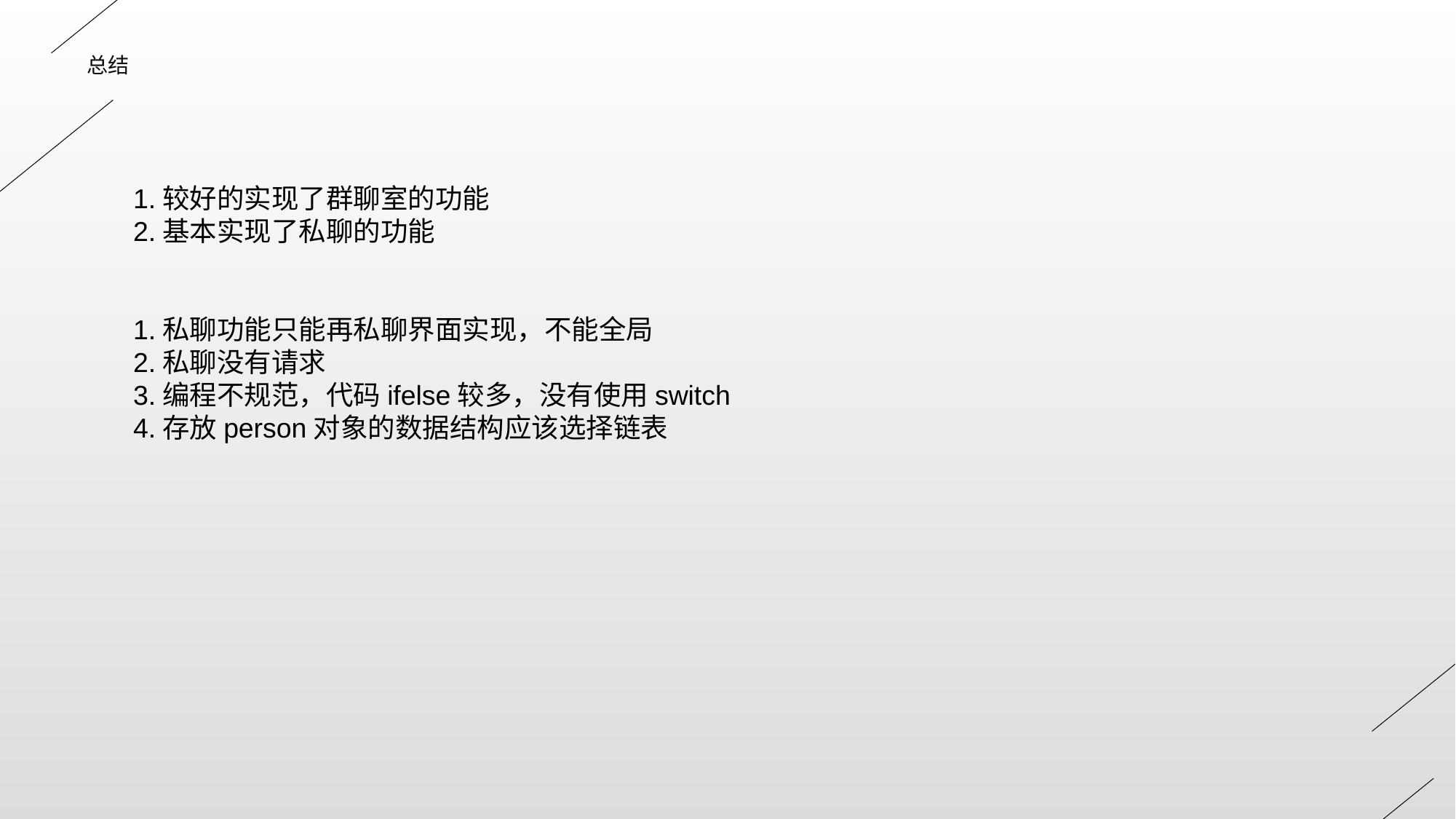

总结
1.较好的实现了群聊室的功能
2.基本实现了私聊的功能

1.私聊功能只能再私聊界面实现，不能全局
2.私聊没有请求
3.编程不规范，代码ifelse较多，没有使用switch
4.存放person对象的数据结构应该选择链表